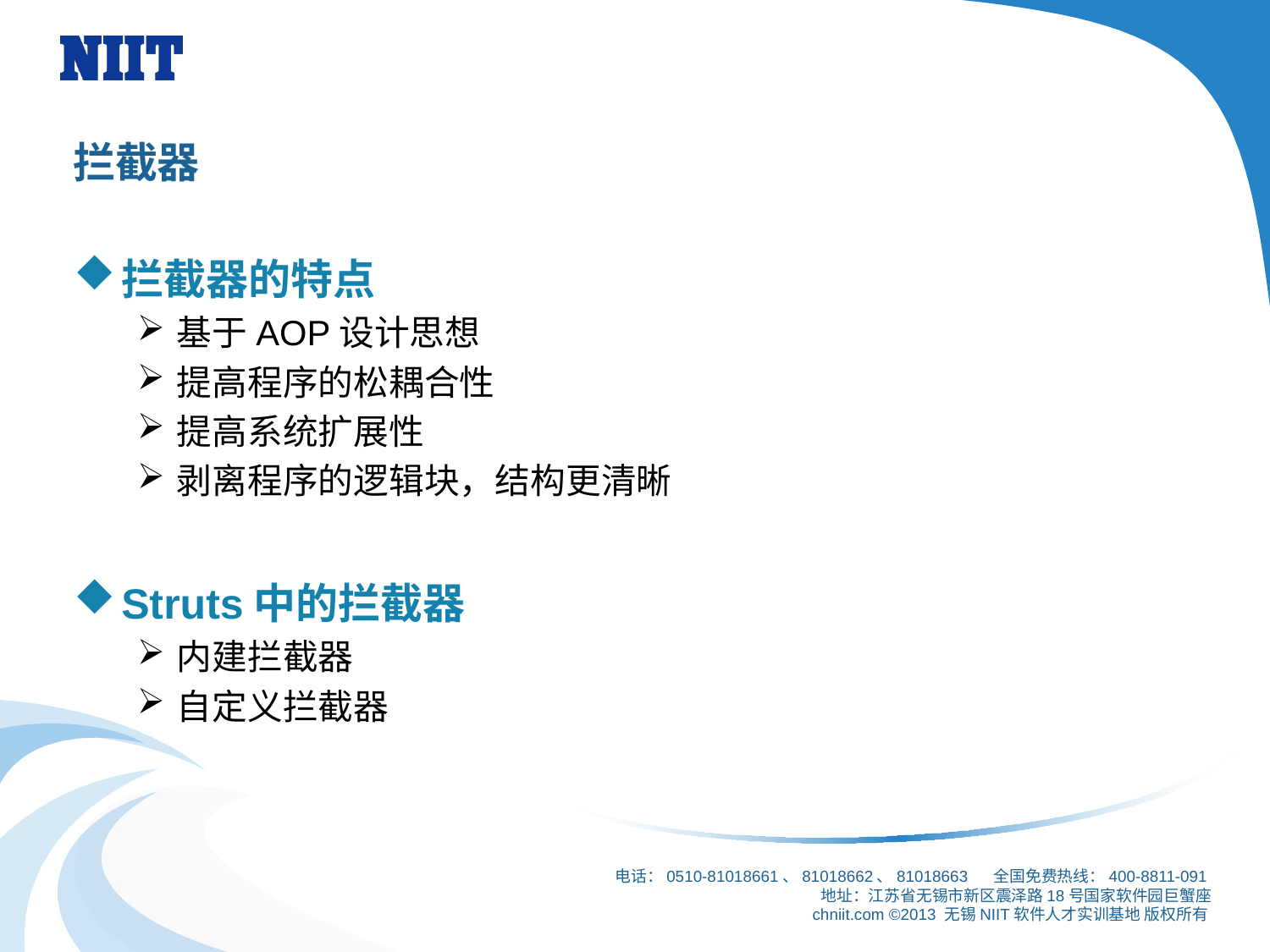

# 拦截器
拦截器的特点
基于AOP设计思想
提高程序的松耦合性
提高系统扩展性
剥离程序的逻辑块，结构更清晰

Struts中的拦截器
内建拦截器
自定义拦截器